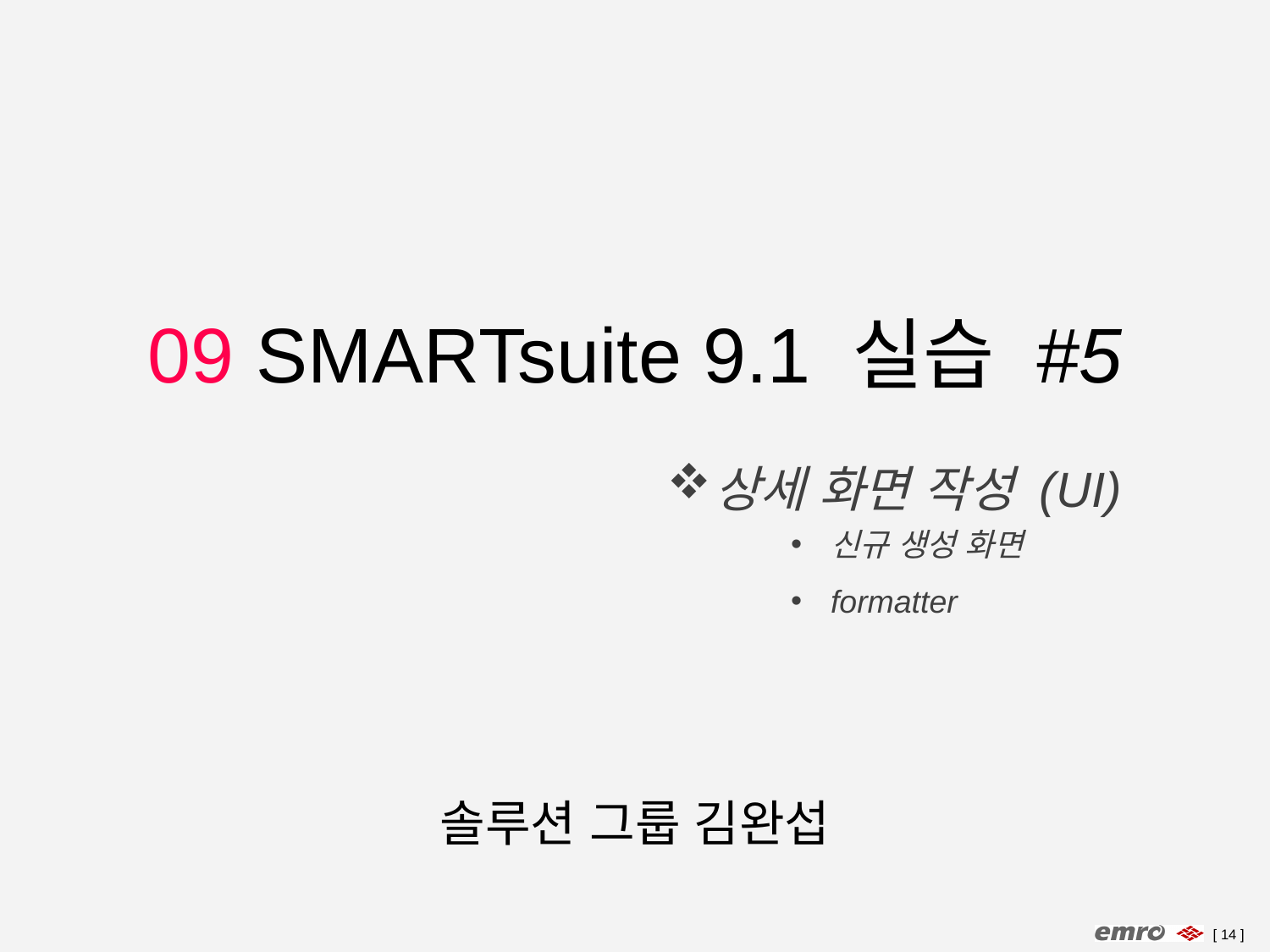

09 SMARTsuite 9.1 실습 #5
상세 화면 작성 (UI)
신규 생성 화면
formatter
솔루션 그룹 김완섭